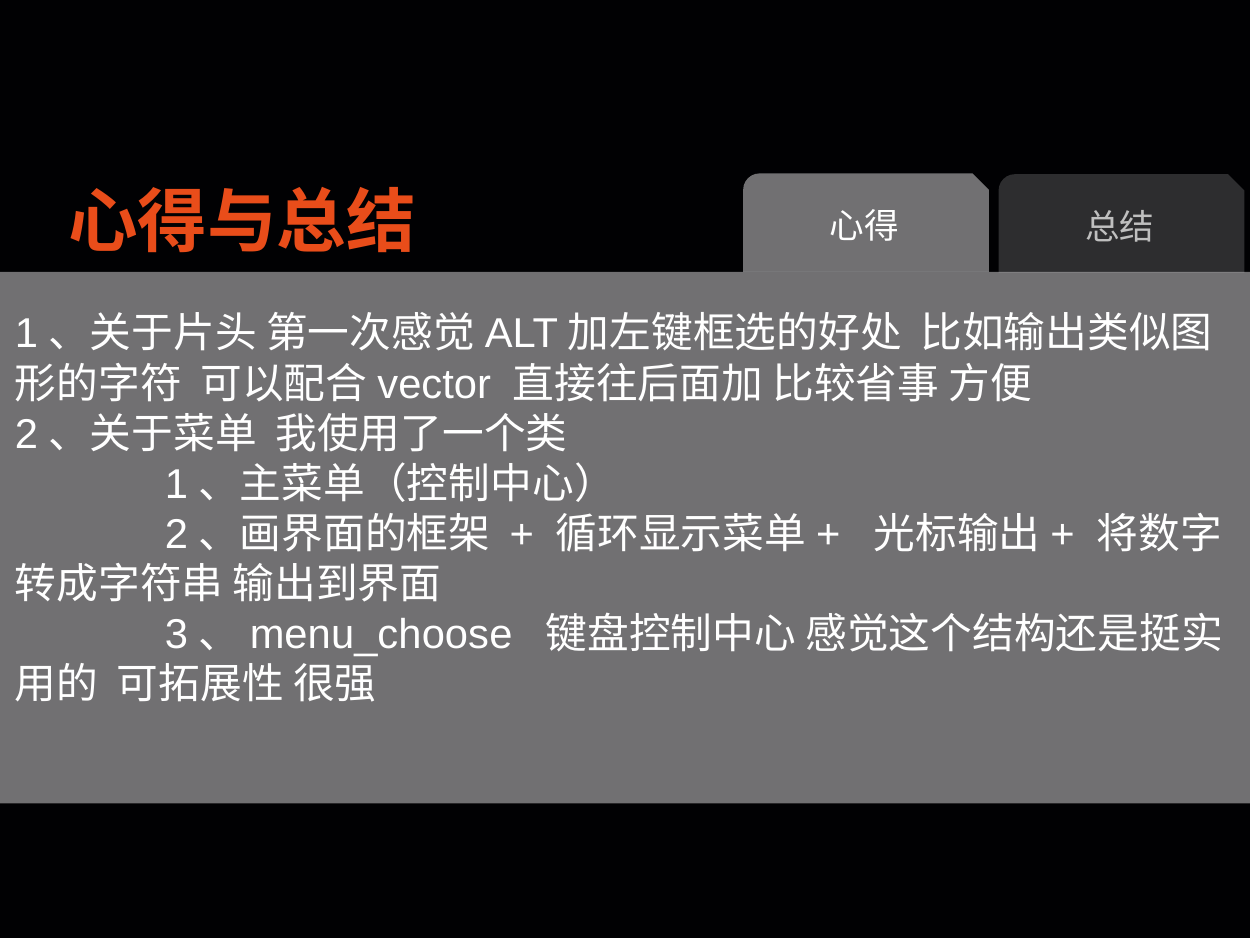

心得与总结
心得
总结
1、关于片头 第一次感觉ALT加左键框选的好处  比如输出类似图形的字符  可以配合vector 直接往后面加 比较省事 方便
2、关于菜单  我使用了一个类
	1、主菜单（控制中心）
	2、画界面的框架 + 循环显示菜单+  光标输出+ 将数字转成字符串 输出到界面
	3、menu_choose  键盘控制中心 感觉这个结构还是挺实用的  可拓展性 很强